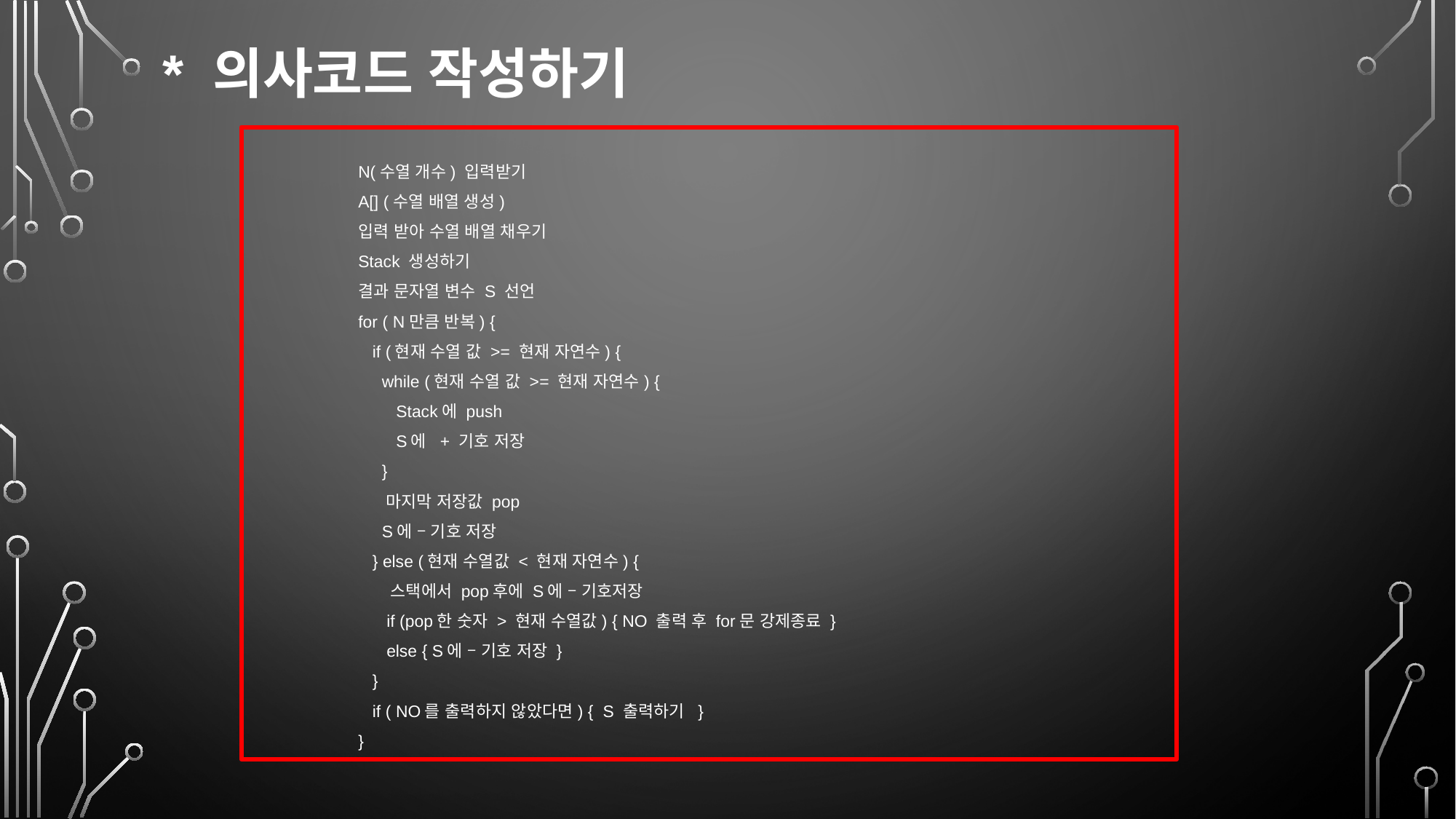

* 의사코드 작성하기

N(수열 개수) 입력받기
A[] (수열 배열 생성)
입력 받아 수열 배열 채우기
Stack 생성하기
결과 문자열 변수 S 선언
for ( N만큼 반복) {
   if (현재 수열 값 >= 현재 자연수) {
     while (현재 수열 값 >= 현재 자연수) {
        Stack에 push
        S에  + 기호 저장
     }
     마지막 저장값 pop
     S에 – 기호 저장
   } else (현재 수열값 < 현재 자연수) {
      스택에서 pop후에 S에 – 기호저장
      if (pop한 숫자 > 현재 수열값) { NO 출력 후 for문 강제종료 }
      else { S에 – 기호 저장 }
   }
   if ( NO를 출력하지 않았다면) {  S 출력하기  }
}